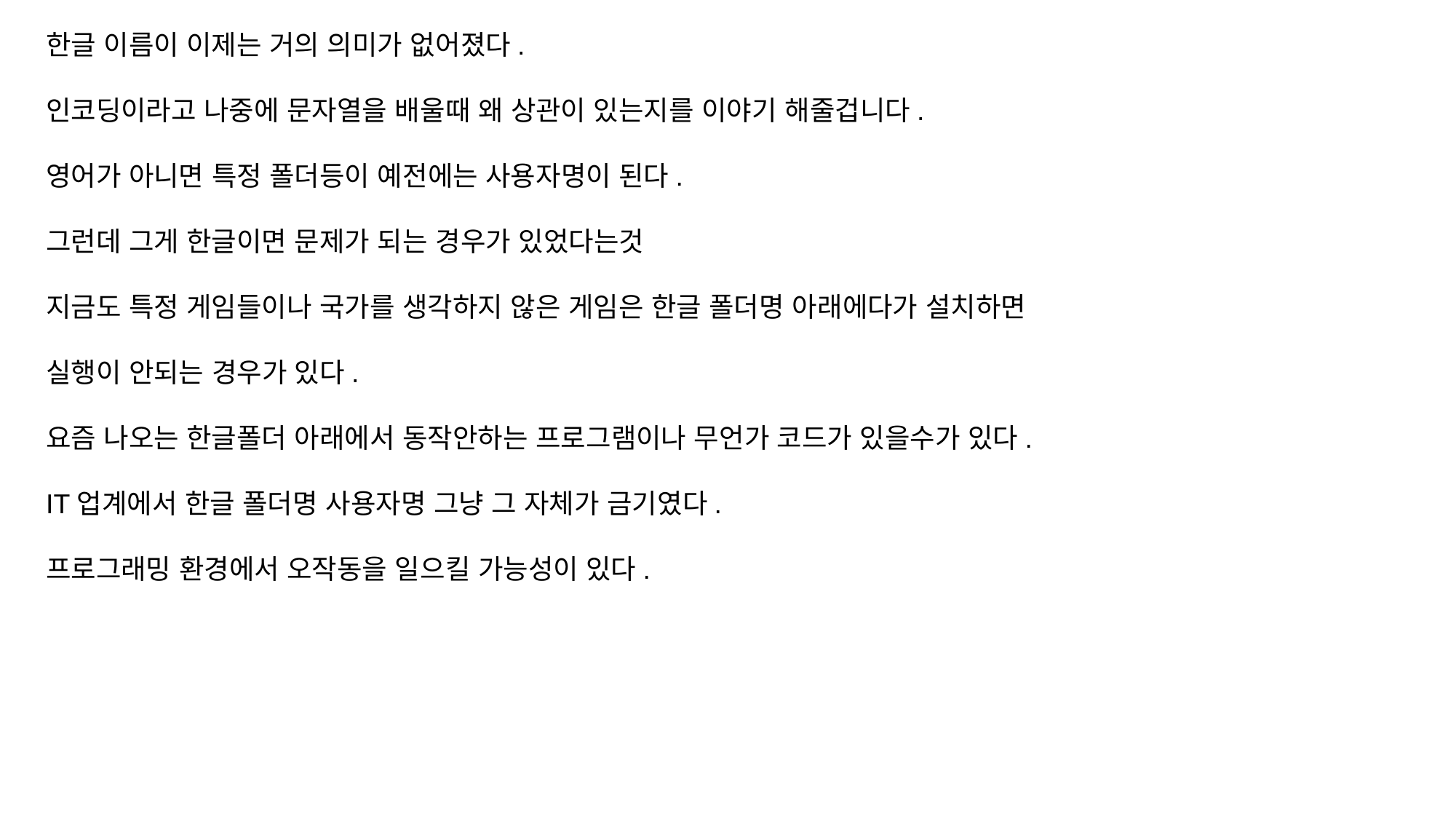

한글 이름이 이제는 거의 의미가 없어졌다.

인코딩이라고 나중에 문자열을 배울때 왜 상관이 있는지를 이야기 해줄겁니다.

영어가 아니면 특정 폴더등이 예전에는 사용자명이 된다.

그런데 그게 한글이면 문제가 되는 경우가 있었다는것

지금도 특정 게임들이나 국가를 생각하지 않은 게임은 한글 폴더명 아래에다가 설치하면

실행이 안되는 경우가 있다.

요즘 나오는 한글폴더 아래에서 동작안하는 프로그램이나 무언가 코드가 있을수가 있다.

IT업계에서 한글 폴더명 사용자명 그냥 그 자체가 금기였다.

프로그래밍 환경에서 오작동을 일으킬 가능성이 있다.